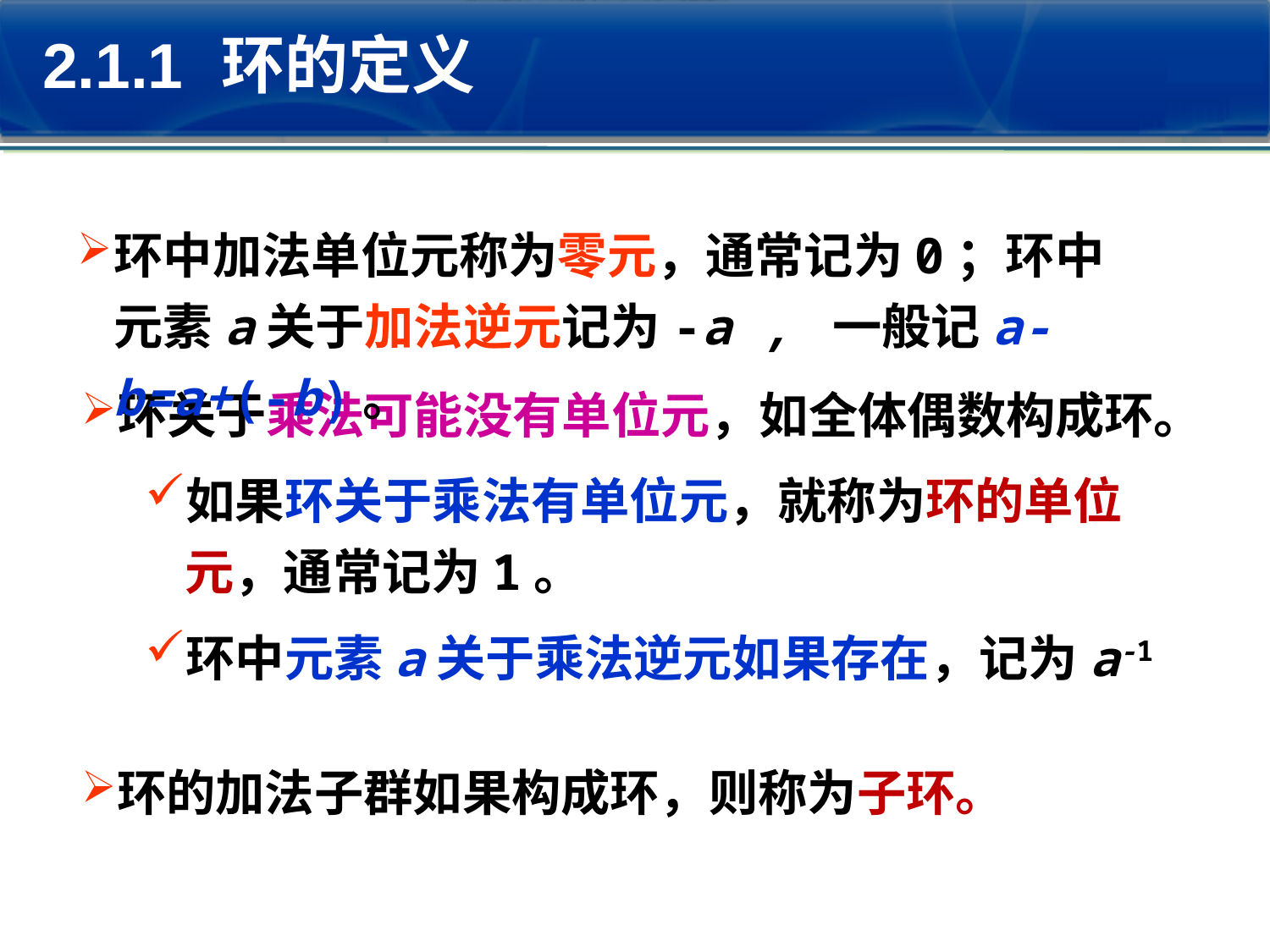

2.1.1 环的定义
环中加法单位元称为零元，通常记为0；环中元素a关于加法逆元记为-a , 一般记a-b=a+(-b)。
环关于乘法可能没有单位元，如全体偶数构成环。
如果环关于乘法有单位元，就称为环的单位元，通常记为1。
环中元素a关于乘法逆元如果存在，记为a-1
环的加法子群如果构成环，则称为子环。